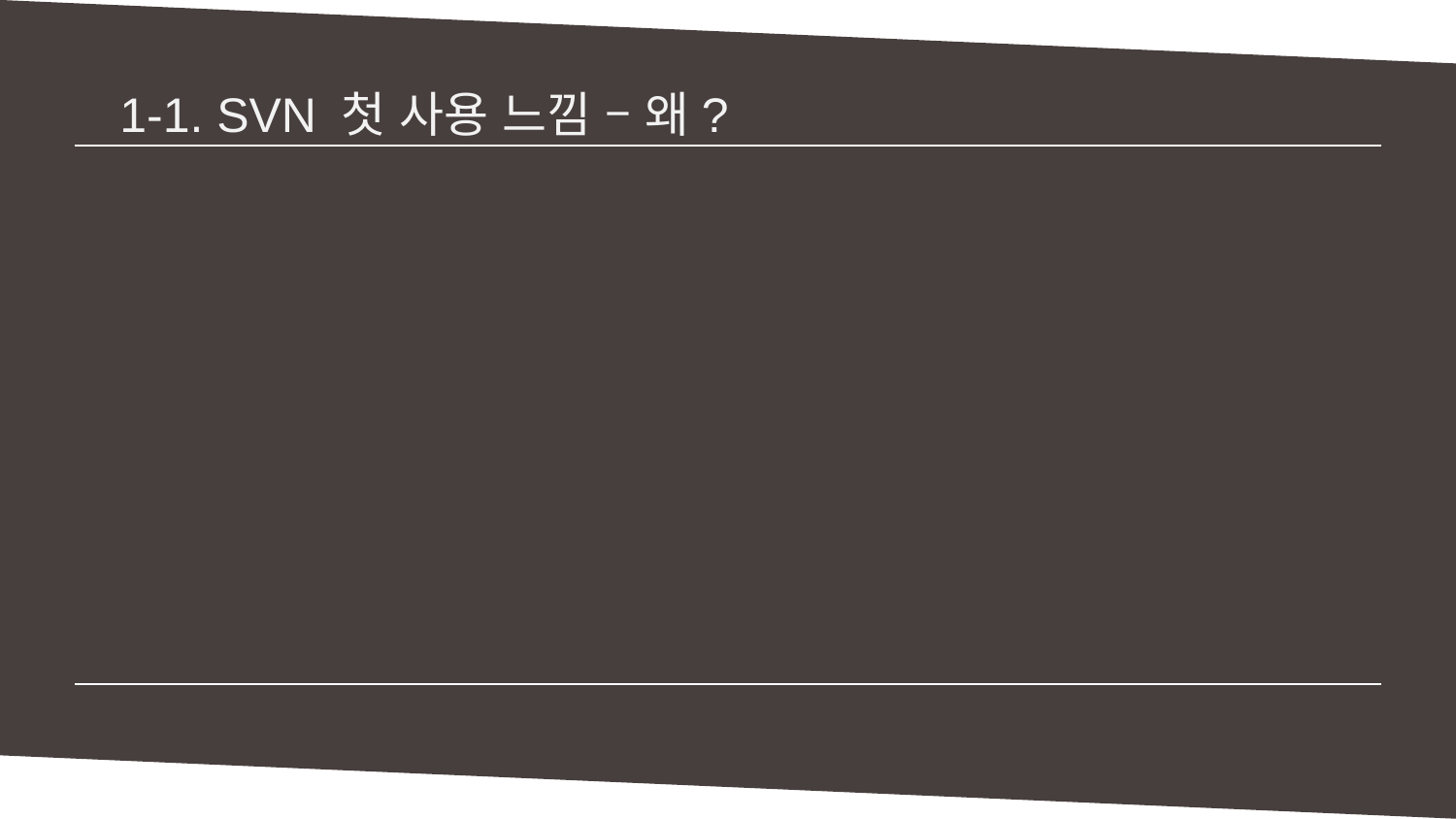

1-1. SVN 첫 사용 느낌 – 왜?